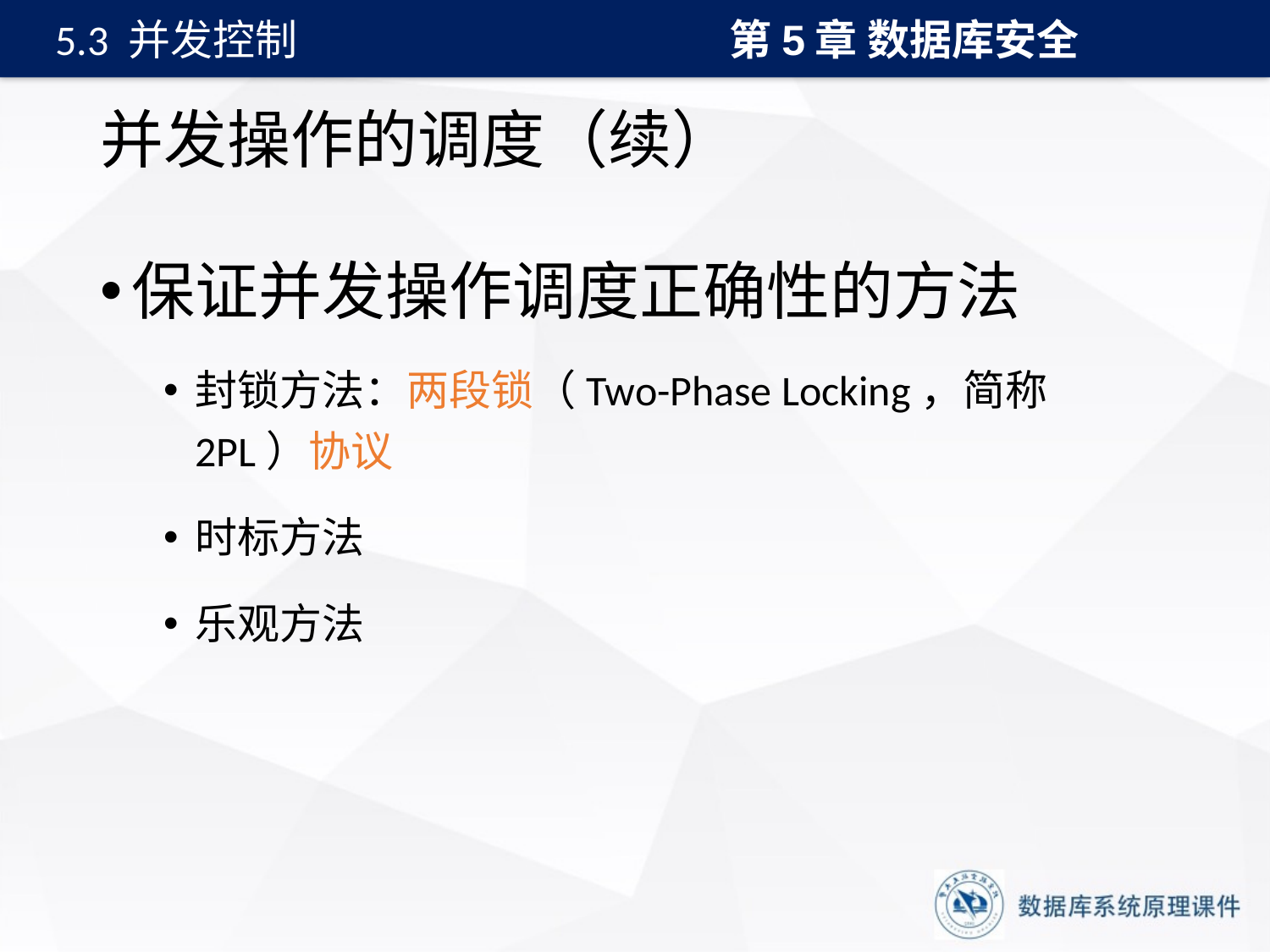

第5章 数据库安全
5.3 并发控制
# 并发操作的调度（续）
保证并发操作调度正确性的方法
封锁方法：两段锁（Two-Phase Locking，简称2PL）协议
时标方法
乐观方法